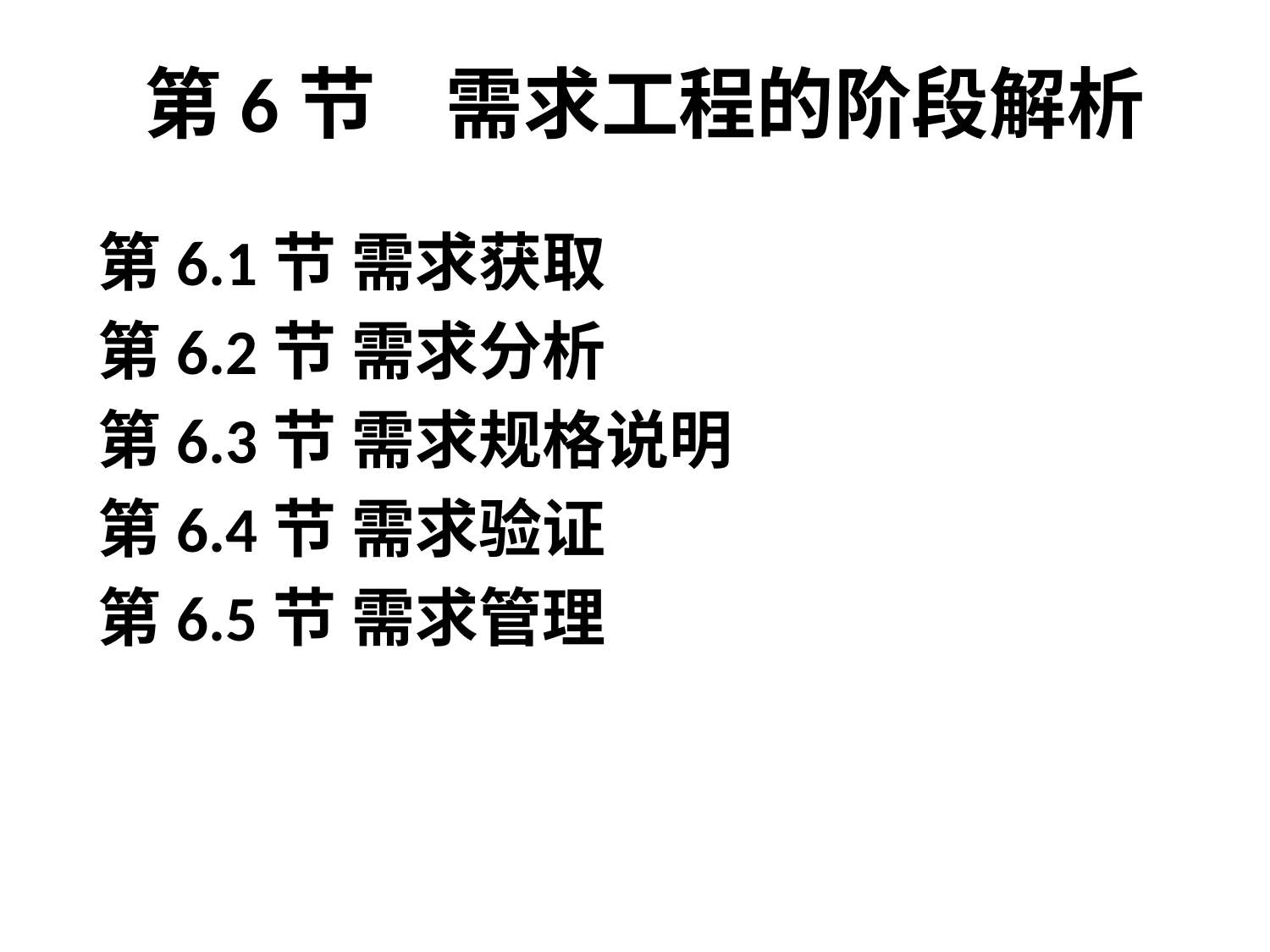

# 第6节    需求工程的阶段解析
第6.1节	需求获取
第6.2节	需求分析
第6.3节	需求规格说明
第6.4节	需求验证
第6.5节	需求管理